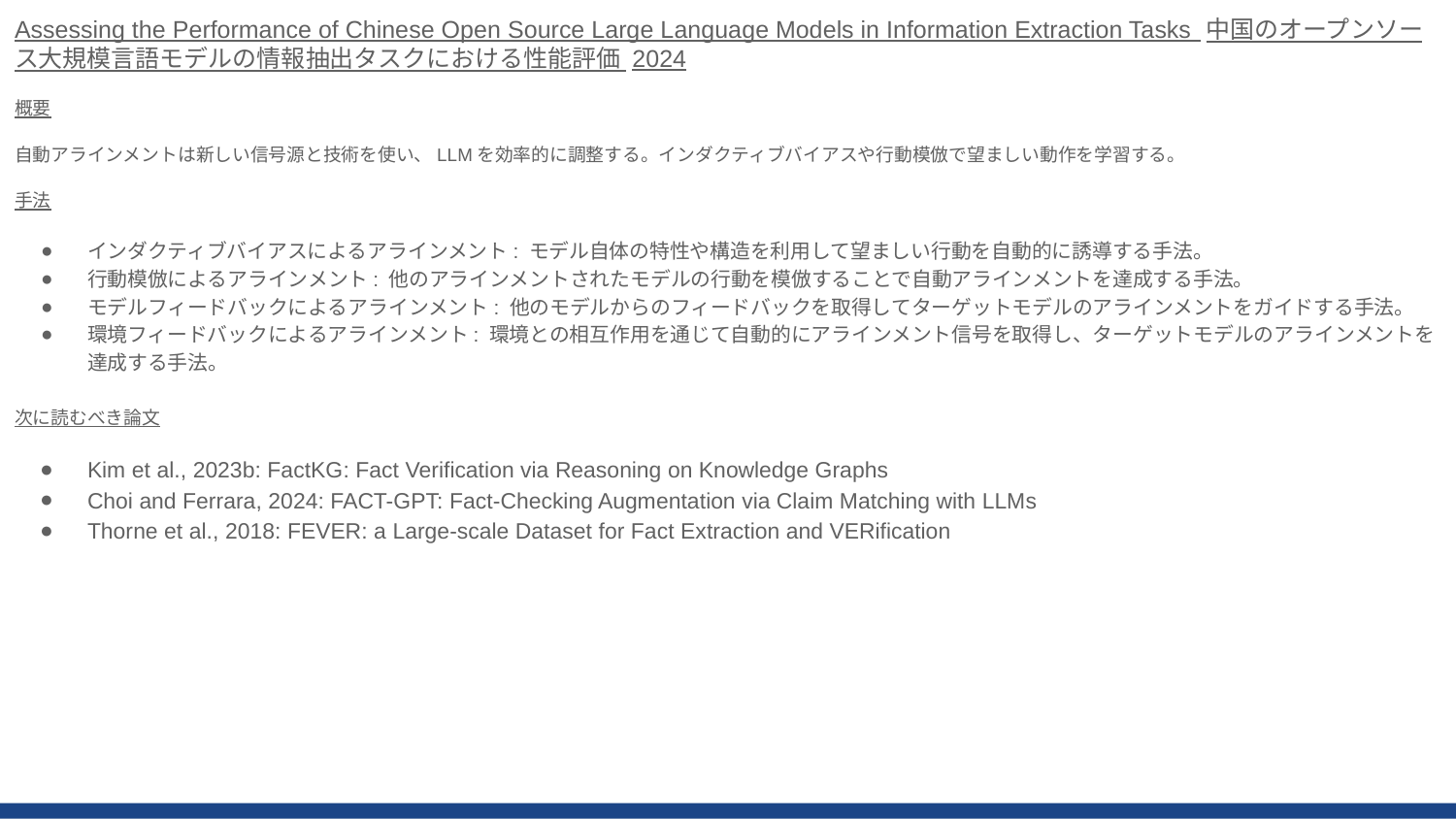

Assessing the Performance of Chinese Open Source Large Language Models in Information Extraction Tasks 中国のオープンソース大規模言語モデルの情報抽出タスクにおける性能評価 2024
概要
自動アラインメントは新しい信号源と技術を使い、LLMを効率的に調整する。インダクティブバイアスや行動模倣で望ましい動作を学習する。
手法
インダクティブバイアスによるアラインメント: モデル自体の特性や構造を利用して望ましい行動を自動的に誘導する手法。
行動模倣によるアラインメント: 他のアラインメントされたモデルの行動を模倣することで自動アラインメントを達成する手法。
モデルフィードバックによるアラインメント: 他のモデルからのフィードバックを取得してターゲットモデルのアラインメントをガイドする手法。
環境フィードバックによるアラインメント: 環境との相互作用を通じて自動的にアラインメント信号を取得し、ターゲットモデルのアラインメントを達成する手法。
次に読むべき論文
Kim et al., 2023b: FactKG: Fact Verification via Reasoning on Knowledge Graphs
Choi and Ferrara, 2024: FACT-GPT: Fact-Checking Augmentation via Claim Matching with LLMs
Thorne et al., 2018: FEVER: a Large-scale Dataset for Fact Extraction and VERification